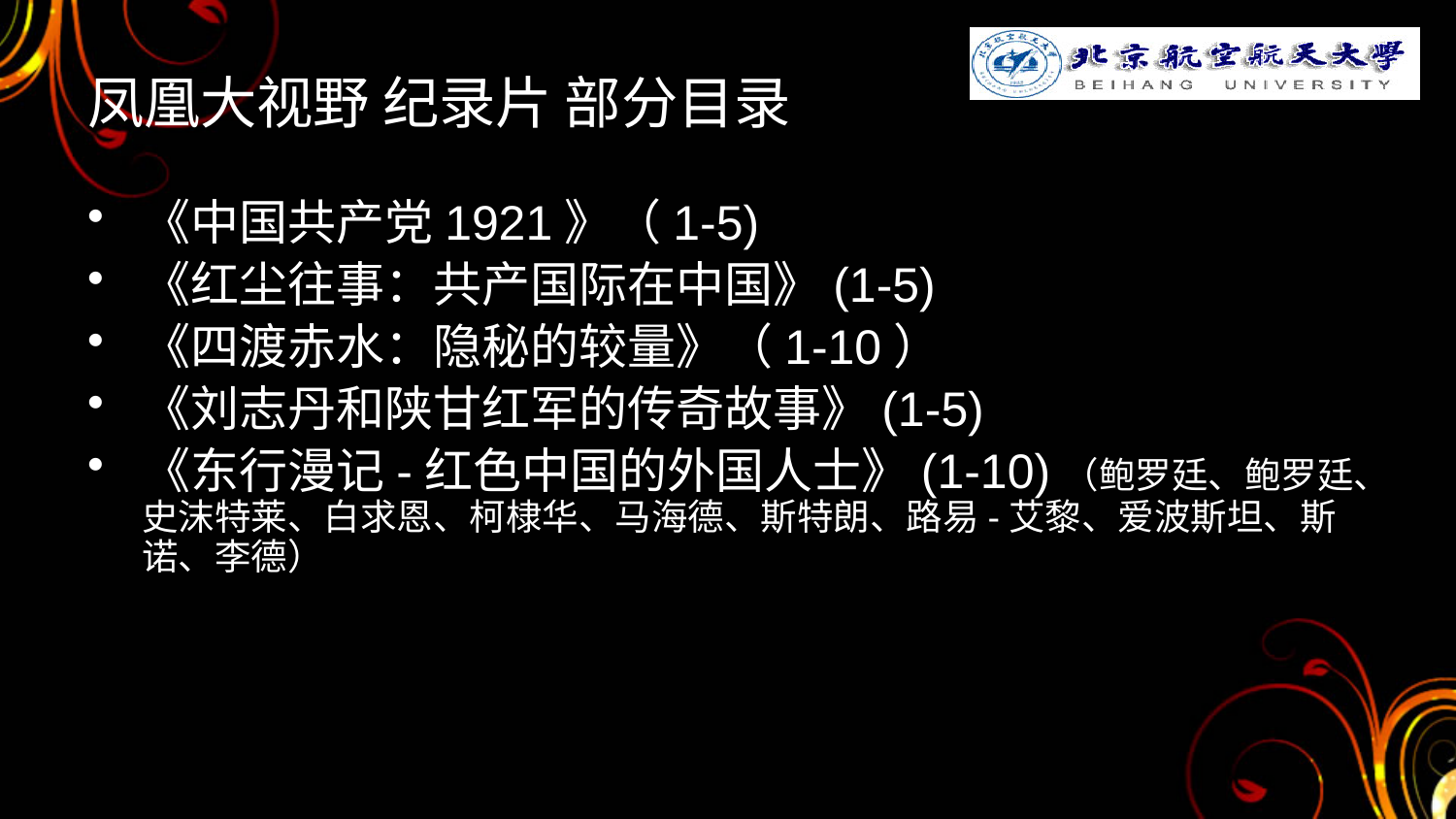

# 凤凰大视野 纪录片 部分目录
《中国共产党1921》（1-5)
《红尘往事：共产国际在中国》(1-5)
《四渡赤水：隐秘的较量》（1-10）
《刘志丹和陕甘红军的传奇故事》(1-5)
《东行漫记-红色中国的外国人士》(1-10)（鲍罗廷、鲍罗廷、史沫特莱、白求恩、柯棣华、马海德、斯特朗、路易-艾黎、爱波斯坦、斯诺、李德）